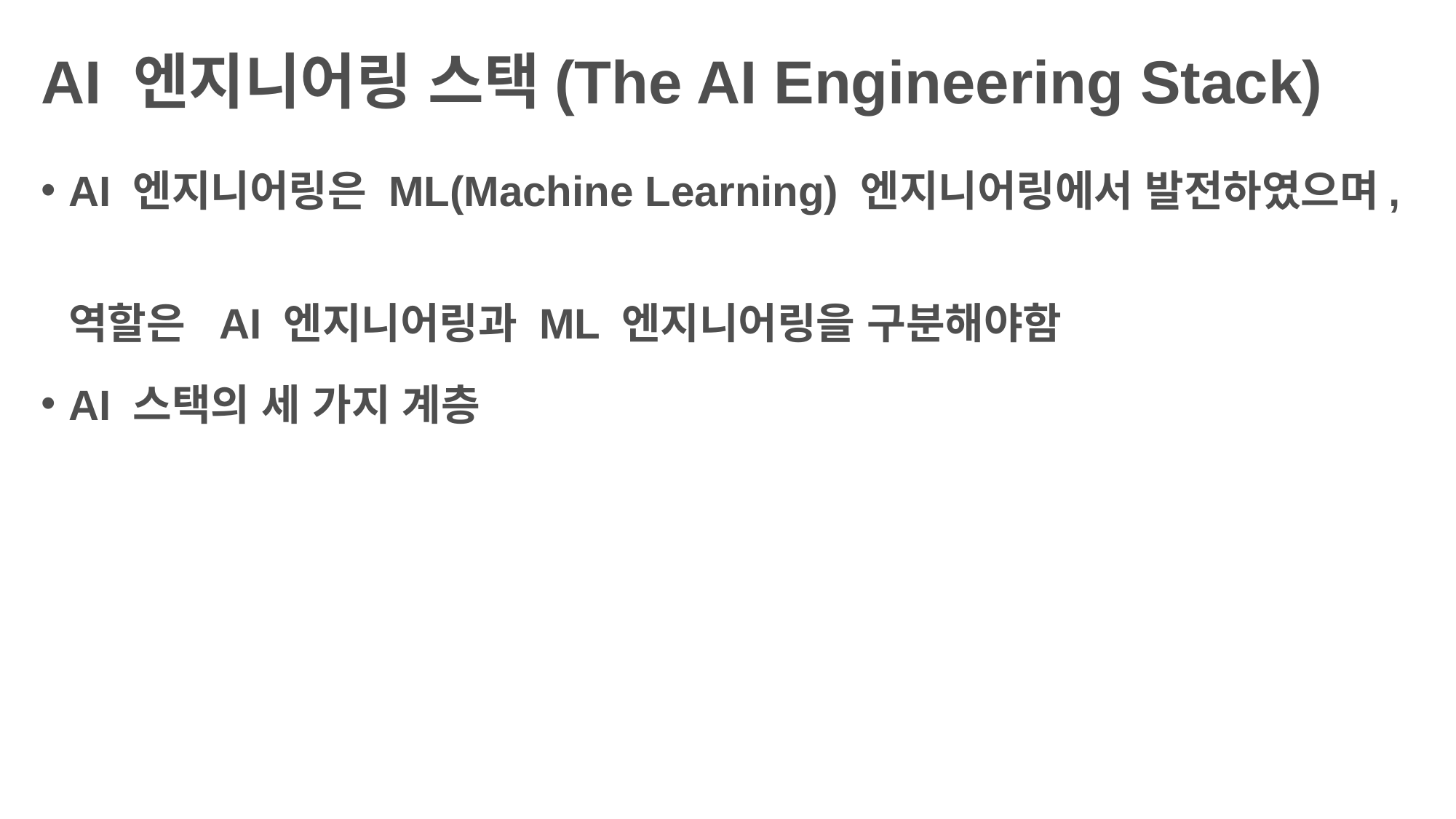

# AI 엔지니어링 스택(The AI Engineering Stack)
AI 엔지니어링은 ML(Machine Learning) 엔지니어링에서 발전하였으며,
역할은  AI 엔지니어링과 ML 엔지니어링을 구분해야함
AI 스택의 세 가지 계층